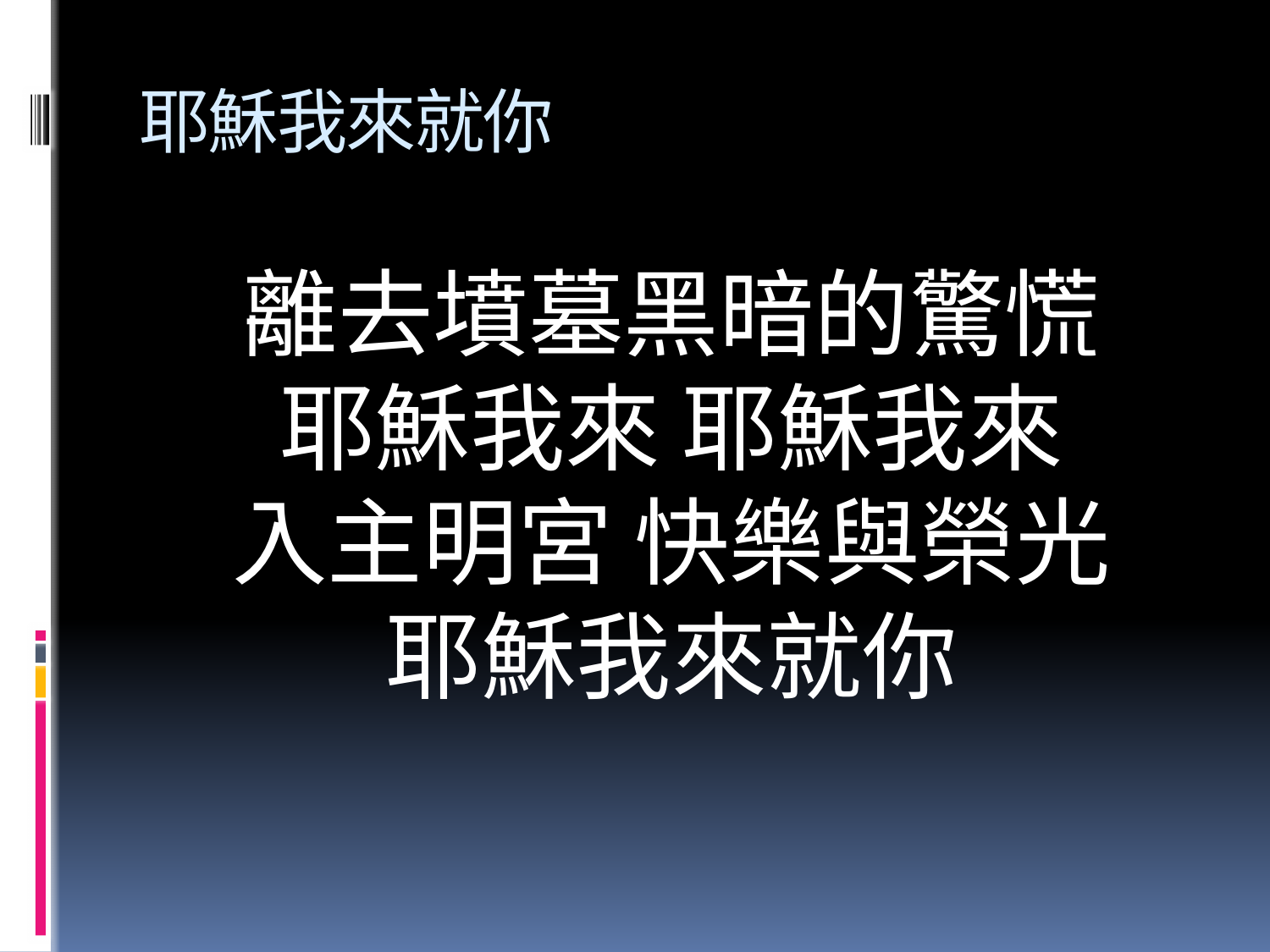

# 耶穌我來就你
離去墳墓黑暗的驚慌
耶穌我來 耶穌我來
入主明宮 快樂與榮光
耶穌我來就你